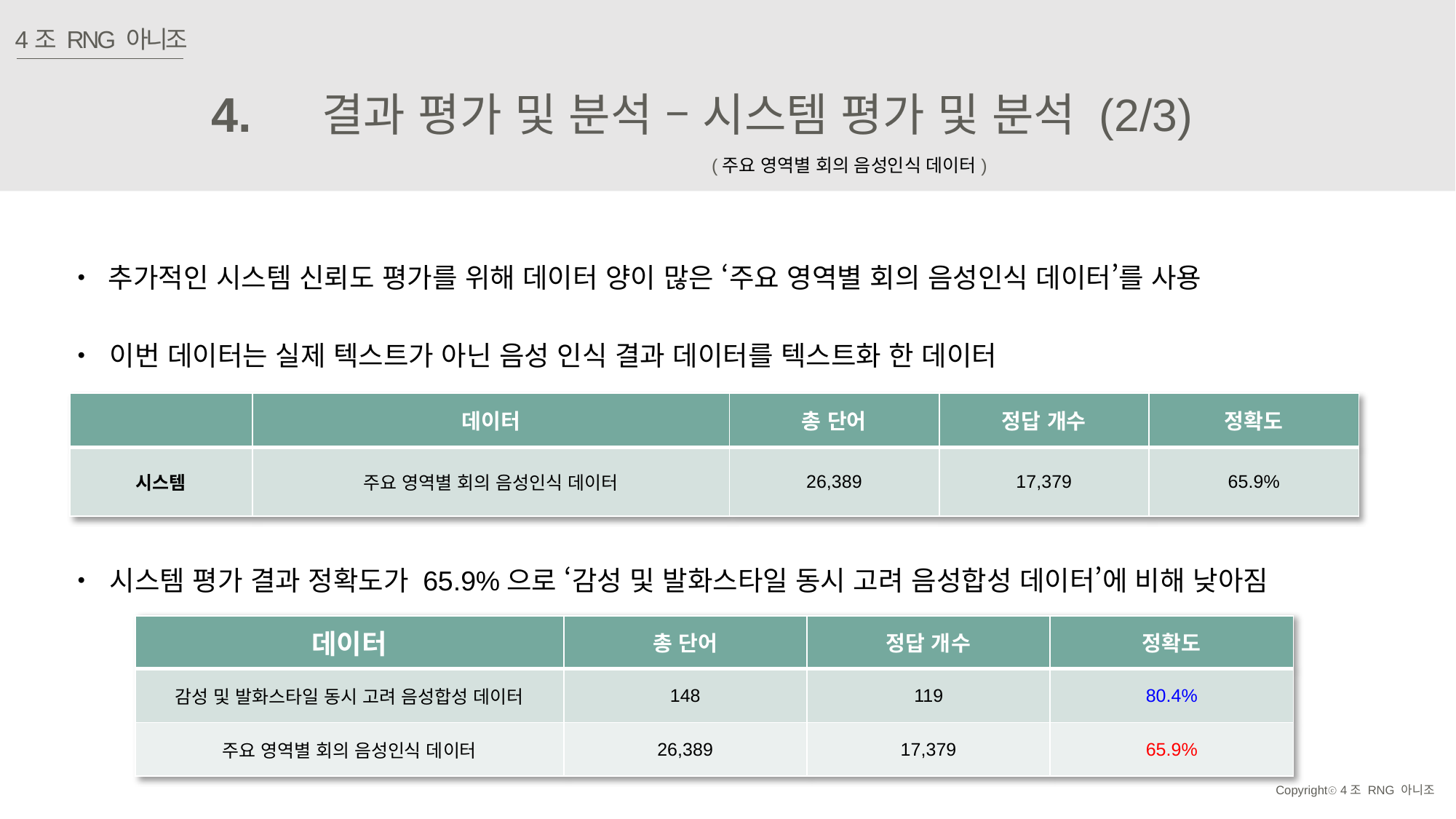

4조 RNG 아니조
4.
결과 평가 및 분석 – 시스템 평가 및 분석 (2/3)
(주요 영역별 회의 음성인식 데이터)
‧ 추가적인 시스템 신뢰도 평가를 위해 데이터 양이 많은 ‘주요 영역별 회의 음성인식 데이터’를 사용
‧ 이번 데이터는 실제 텍스트가 아닌 음성 인식 결과 데이터를 텍스트화 한 데이터

‧ 시스템 평가 결과 정확도가 65.9%으로 ‘감성 및 발화스타일 동시 고려 음성합성 데이터’에 비해 낮아짐
|  | 데이터 | 총 단어 | 정답 개수 | 정확도 |
| --- | --- | --- | --- | --- |
| 시스템 | 주요 영역별 회의 음성인식 데이터 | 26,389 | 17,379 | 65.9% |
| 데이터 | 총 단어 | 정답 개수 | 정확도 |
| --- | --- | --- | --- |
| 감성 및 발화스타일 동시 고려 음성합성 데이터 | 148 | 119 | 80.4% |
| 주요 영역별 회의 음성인식 데이터 | 26,389 | 17,379 | 65.9% |